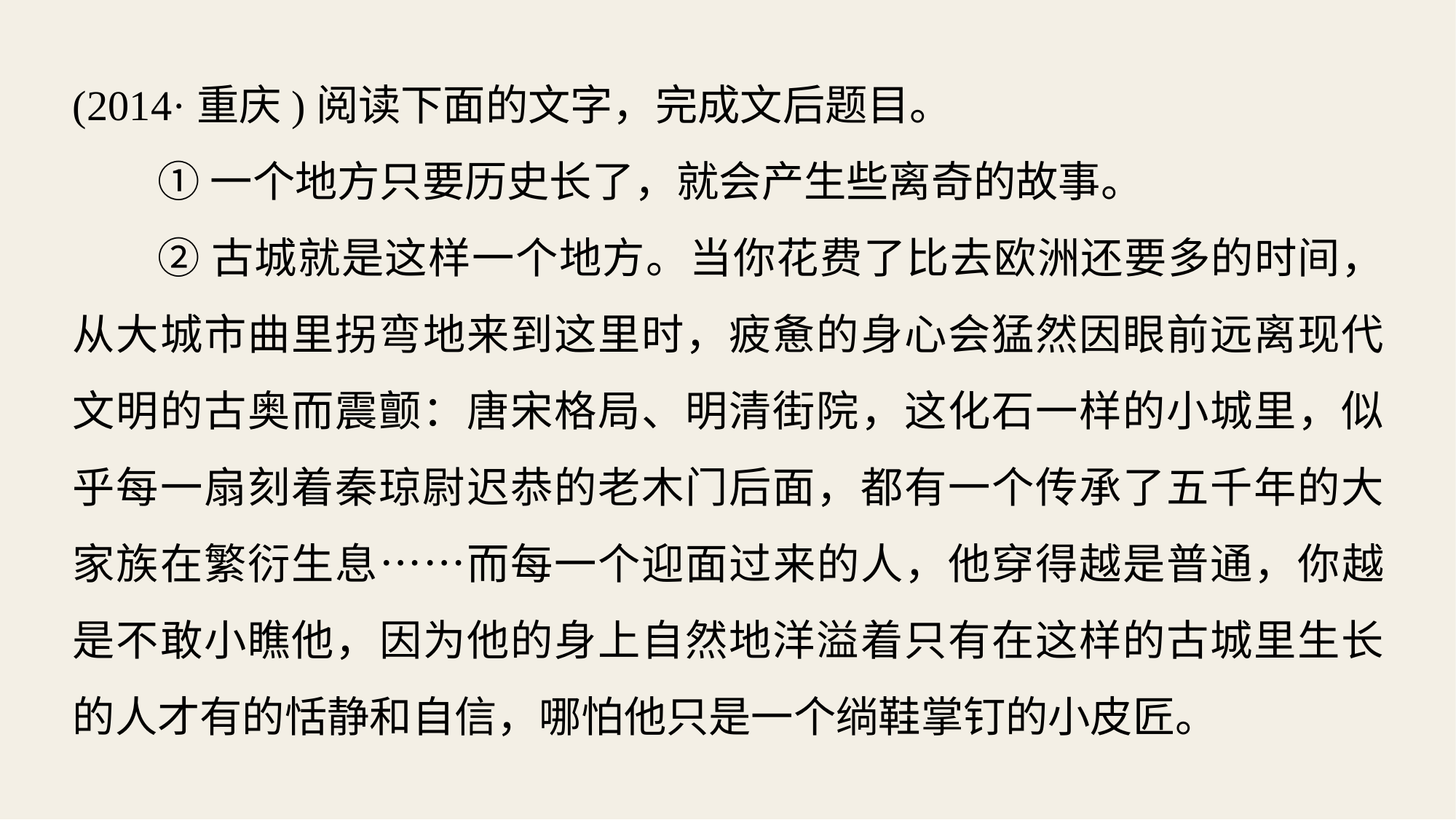

(2014·重庆)阅读下面的文字，完成文后题目。
①一个地方只要历史长了，就会产生些离奇的故事。
②古城就是这样一个地方。当你花费了比去欧洲还要多的时间，从大城市曲里拐弯地来到这里时，疲惫的身心会猛然因眼前远离现代文明的古奥而震颤：唐宋格局、明清街院，这化石一样的小城里，似乎每一扇刻着秦琼尉迟恭的老木门后面，都有一个传承了五千年的大家族在繁衍生息……而每一个迎面过来的人，他穿得越是普通，你越是不敢小瞧他，因为他的身上自然地洋溢着只有在这样的古城里生长的人才有的恬静和自信，哪怕他只是一个绱鞋掌钉的小皮匠。